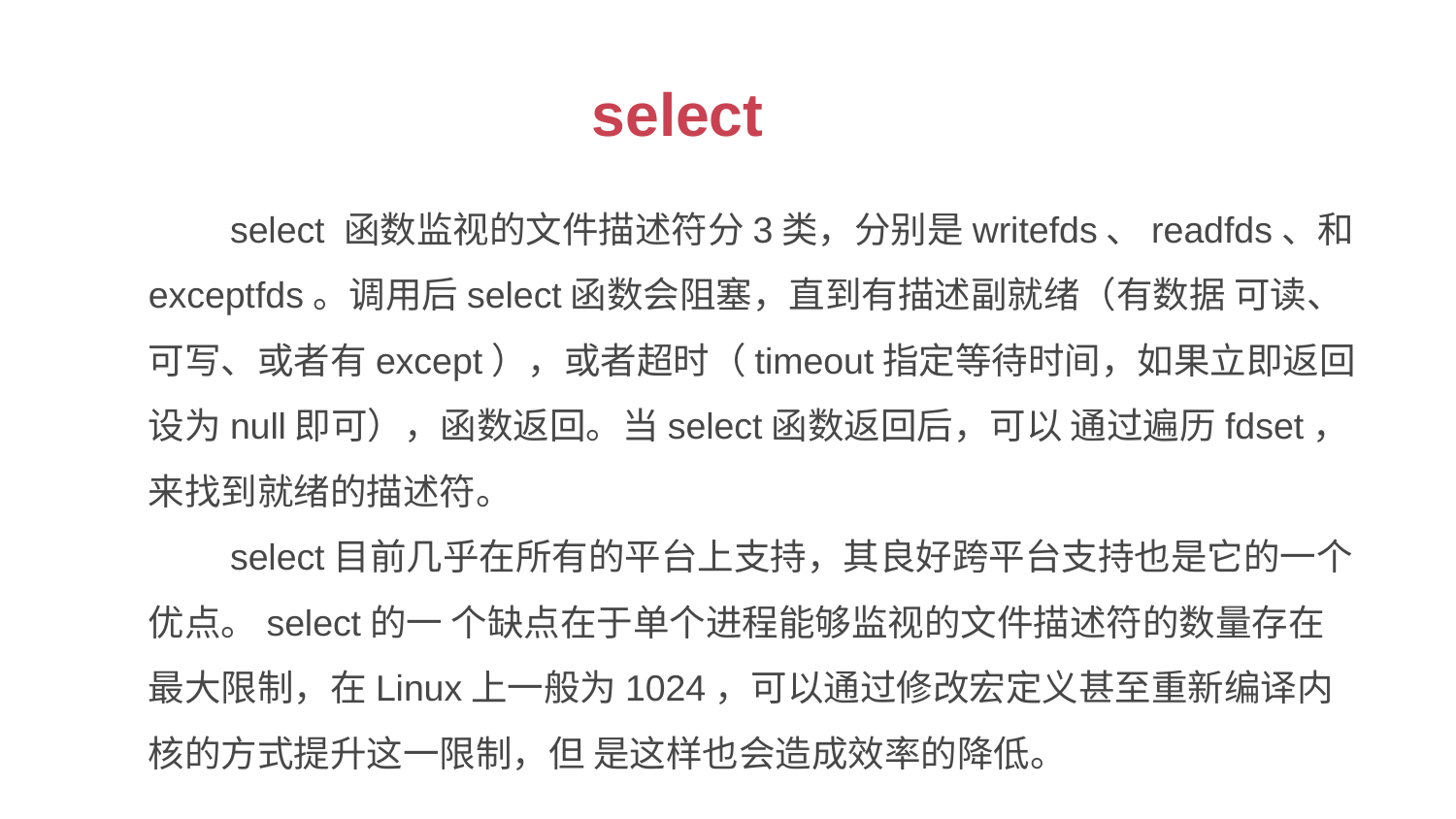

select
        select 函数监视的文件描述符分3类，分别是writefds、readfds、和exceptfds。调用后select函数会阻塞，直到有描述副就绪（有数据 可读、可写、或者有except），或者超时（timeout指定等待时间，如果立即返回设为null即可），函数返回。当select函数返回后，可以 通过遍历fdset，来找到就绪的描述符。
        select目前几乎在所有的平台上支持，其良好跨平台支持也是它的一个优点。select的一 个缺点在于单个进程能够监视的文件描述符的数量存在最大限制，在Linux上一般为1024，可以通过修改宏定义甚至重新编译内核的方式提升这一限制，但 是这样也会造成效率的降低。